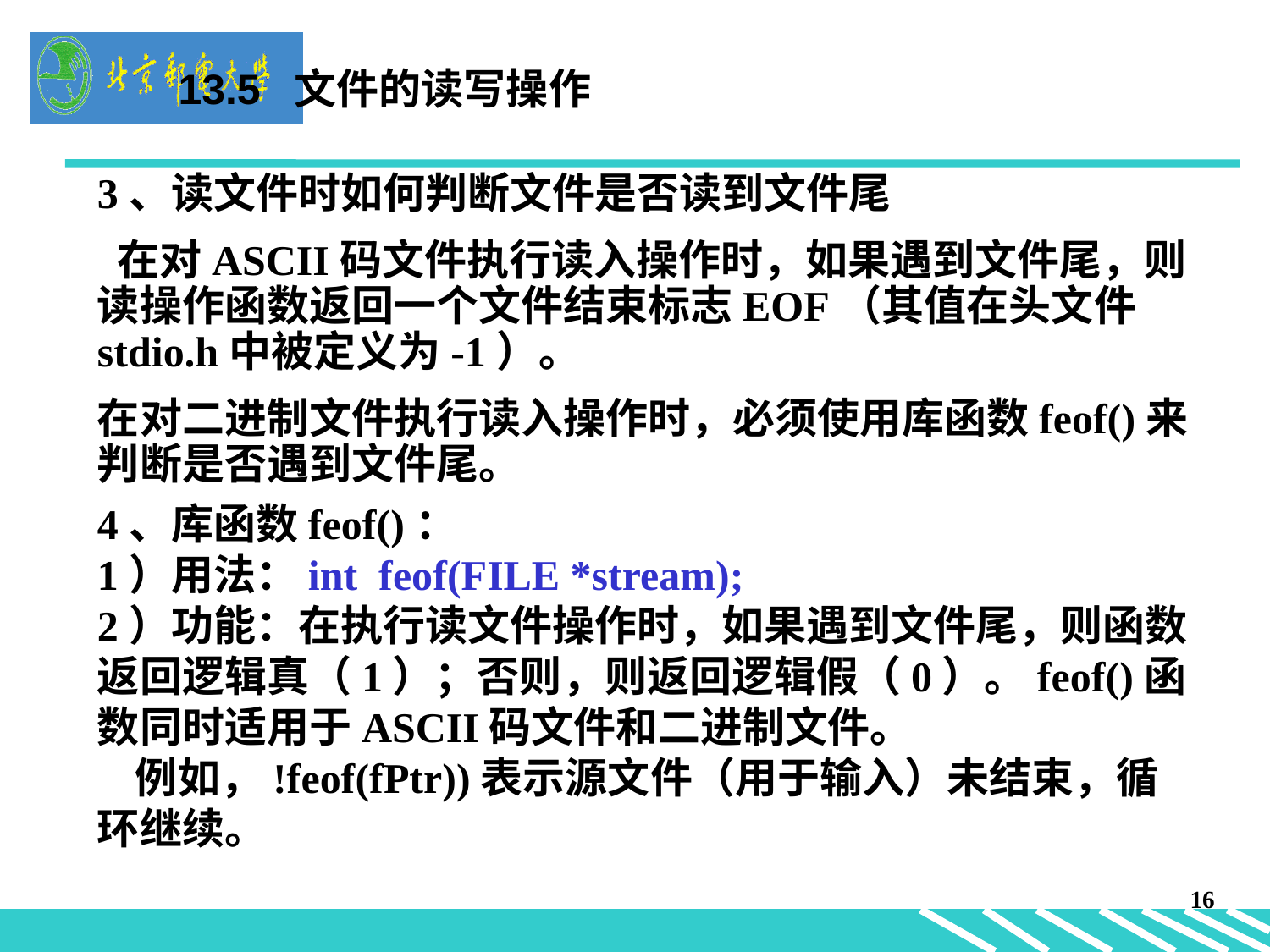

13.5  文件的读写操作
3、读文件时如何判断文件是否读到文件尾
 在对ASCII码文件执行读入操作时，如果遇到文件尾，则读操作函数返回一个文件结束标志EOF（其值在头文件stdio.h中被定义为-1）。
在对二进制文件执行读入操作时，必须使用库函数feof()来判断是否遇到文件尾。
4、库函数feof()：
1）用法：int  feof(FILE *stream);
2）功能：在执行读文件操作时，如果遇到文件尾，则函数返回逻辑真（1）；否则，则返回逻辑假（0）。feof()函数同时适用于ASCII码文件和二进制文件。
    例如，!feof(fPtr))表示源文件（用于输入）未结束，循环继续。

16